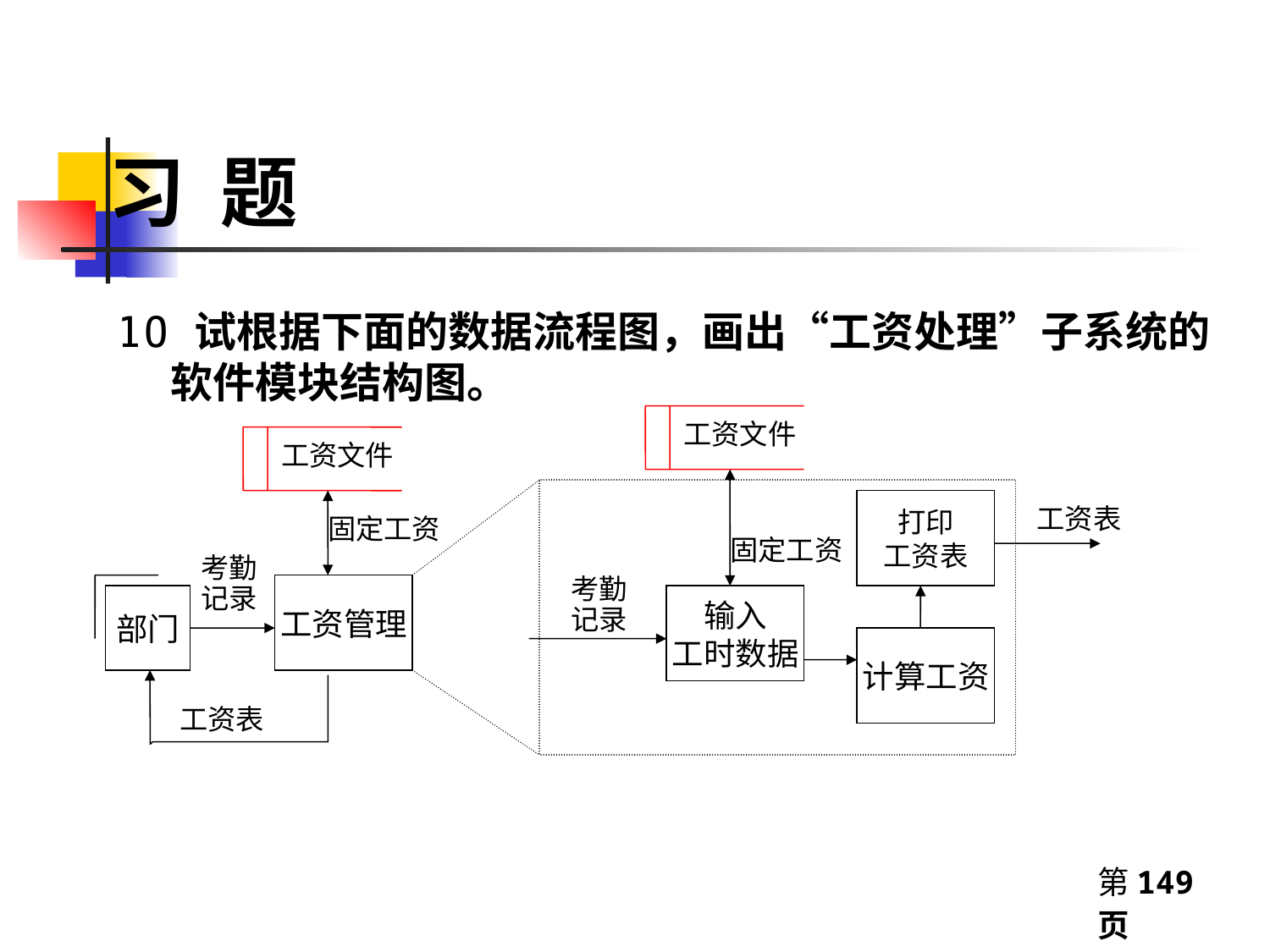

# 习  题
10 试根据下面的数据流程图，画出“工资处理”子系统的 软件模块结构图。

工资文件

打印
工资表
工资表
固定工资

考勤
记录
输入
工时数据

计算工资

工资文件

固定工资
考勤
记录

部门
工资管理

工资表